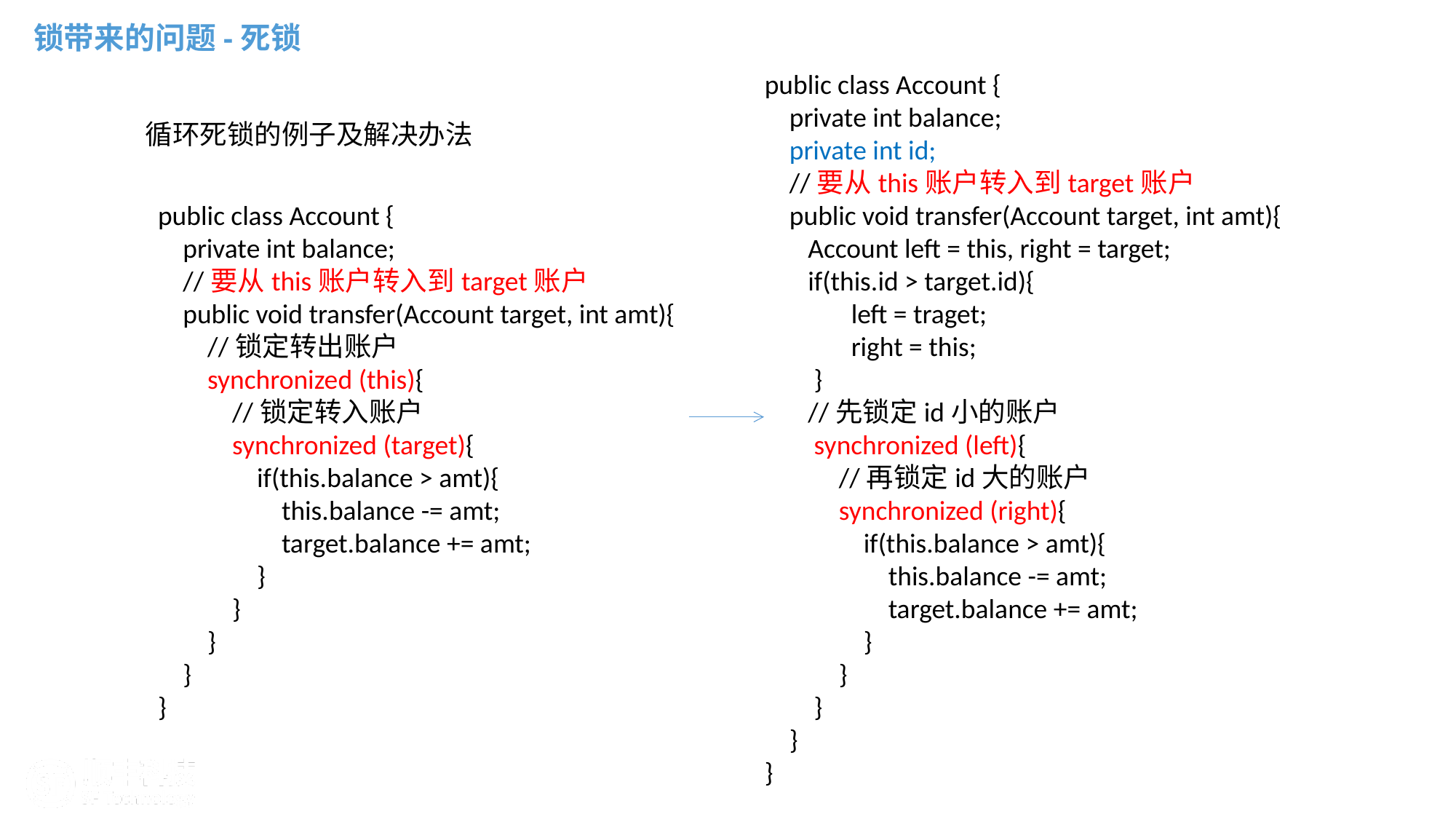

锁带来的问题-死锁
public class Account {
    private int balance;
    private int id;
    //要从this账户转入到target账户
    public void transfer(Account target, int amt){
       Account left = this, right = target;
       if(this.id > target.id){
              left = traget;
              right = this;
        }
       //先锁定id小的账户
        synchronized (left){
            //再锁定id大的账户
            synchronized (right){
                if(this.balance > amt){
                    this.balance -= amt;
                    target.balance += amt;
                }
            }
        }
    }
}
循环死锁的例子及解决办法
public class Account {
    private int balance;
    //要从this账户转入到target账户
    public void transfer(Account target, int amt){
        //锁定转出账户
        synchronized (this){
            //锁定转入账户
            synchronized (target){
                if(this.balance > amt){
                    this.balance -= amt;
                    target.balance += amt;
                }
            }
        }
    }
}